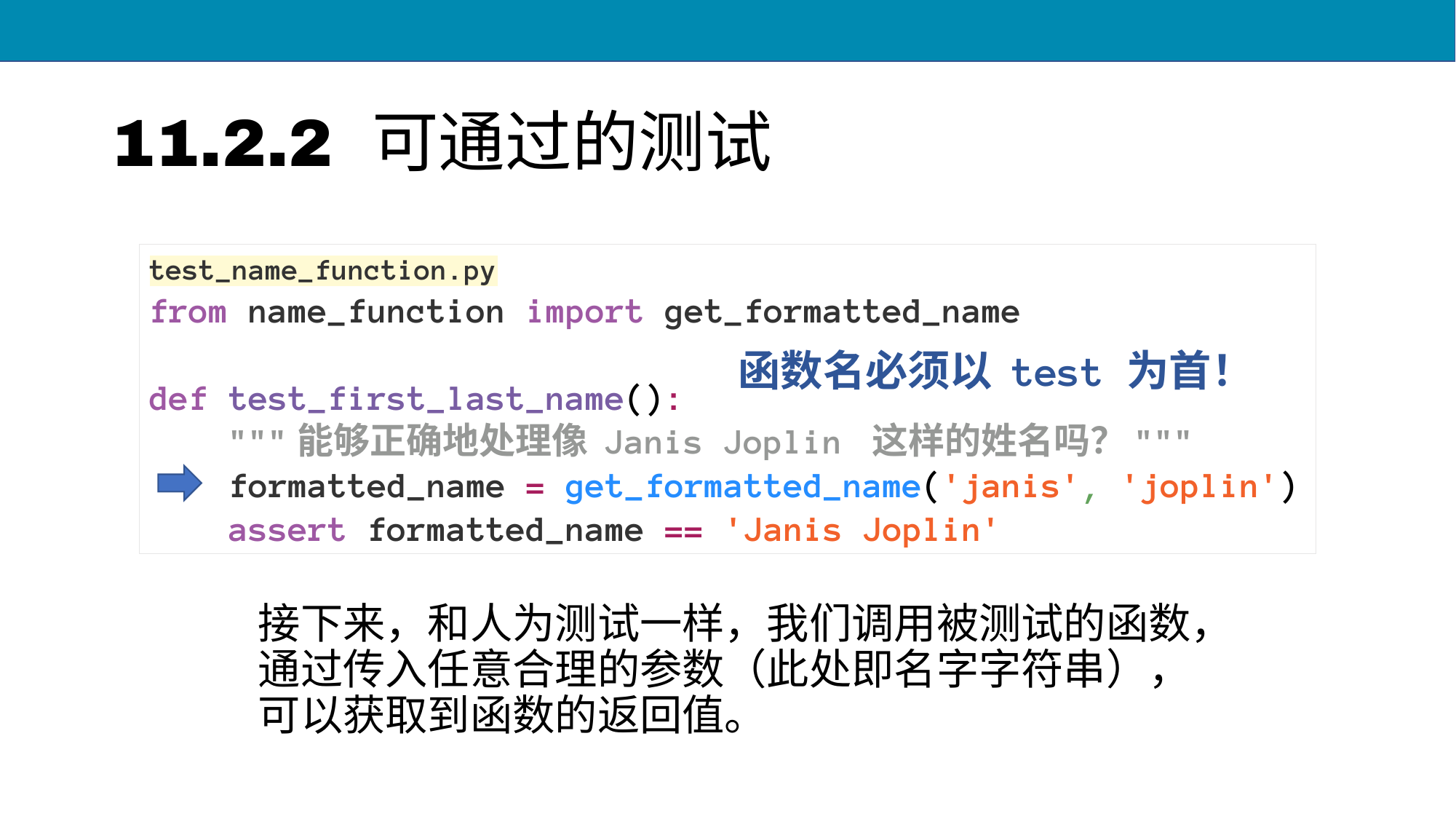

# 11.2.2 可通过的测试
test_name_function.py
from name_function import get_formatted_name
def test_first_last_name():
    """能够正确地处理像 Janis Joplin 这样的姓名吗？"""
    formatted_name = get_formatted_name('janis', 'joplin')
    assert formatted_name == 'Janis Joplin'
函数名必须以 test 为首！

接下来，和人为测试一样，我们调用被测试的函数，通过传入任意合理的参数（此处即名字字符串），可以获取到函数的返回值。